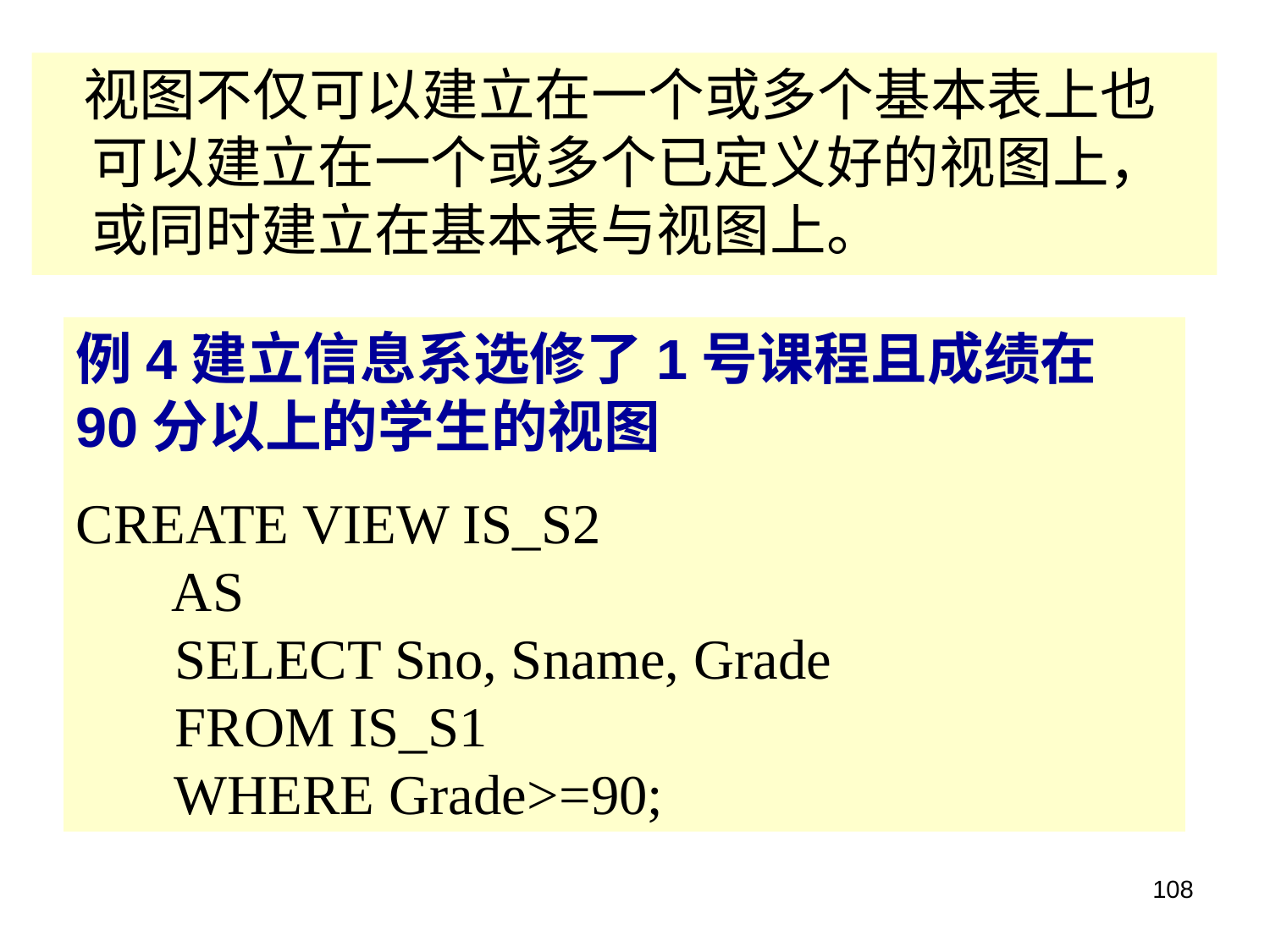

视图不仅可以建立在一个或多个基本表上也可以建立在一个或多个已定义好的视图上，或同时建立在基本表与视图上。
例4建立信息系选修了1号课程且成绩在90分以上的学生的视图
CREATE VIEW IS_S2
       AS
       SELECT Sno, Sname, Grade
       FROM IS_S1
       WHERE Grade>=90;
108